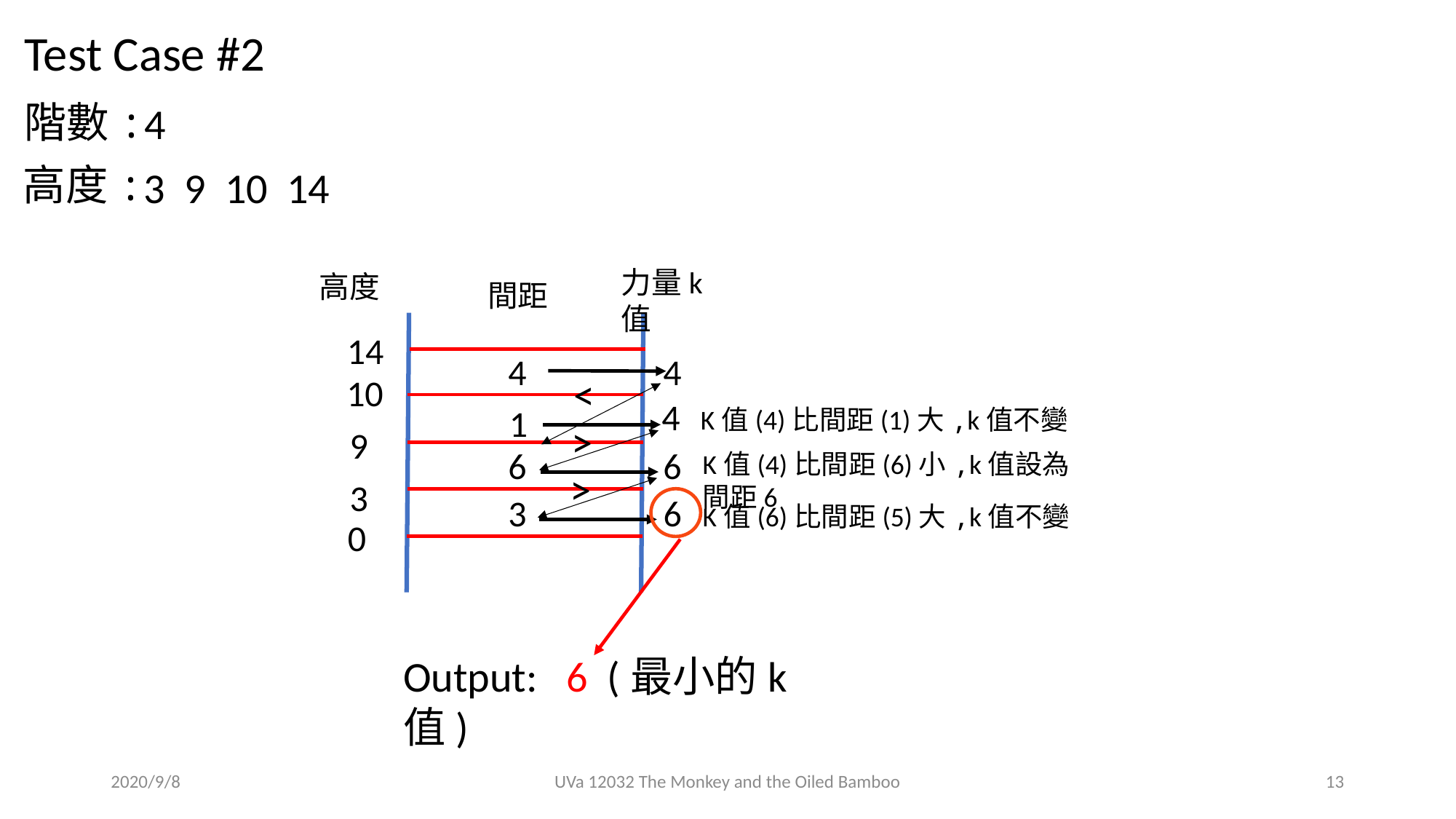

Test Case #2
階數:
4
高度:
3  9  10  14
力量k值
高度
間距
14
4
4
<
10
4
1
K值(4)比間距(1)大,k值不變
>
9
6
6
K值(4)比間距(6)小,k值設為間距6
>
3
3
6

K值(6)比間距(5)大,k值不變
0
Output:   6  (最小的k值)
2020/9/8
UVa 12032 The Monkey and the Oiled Bamboo
13